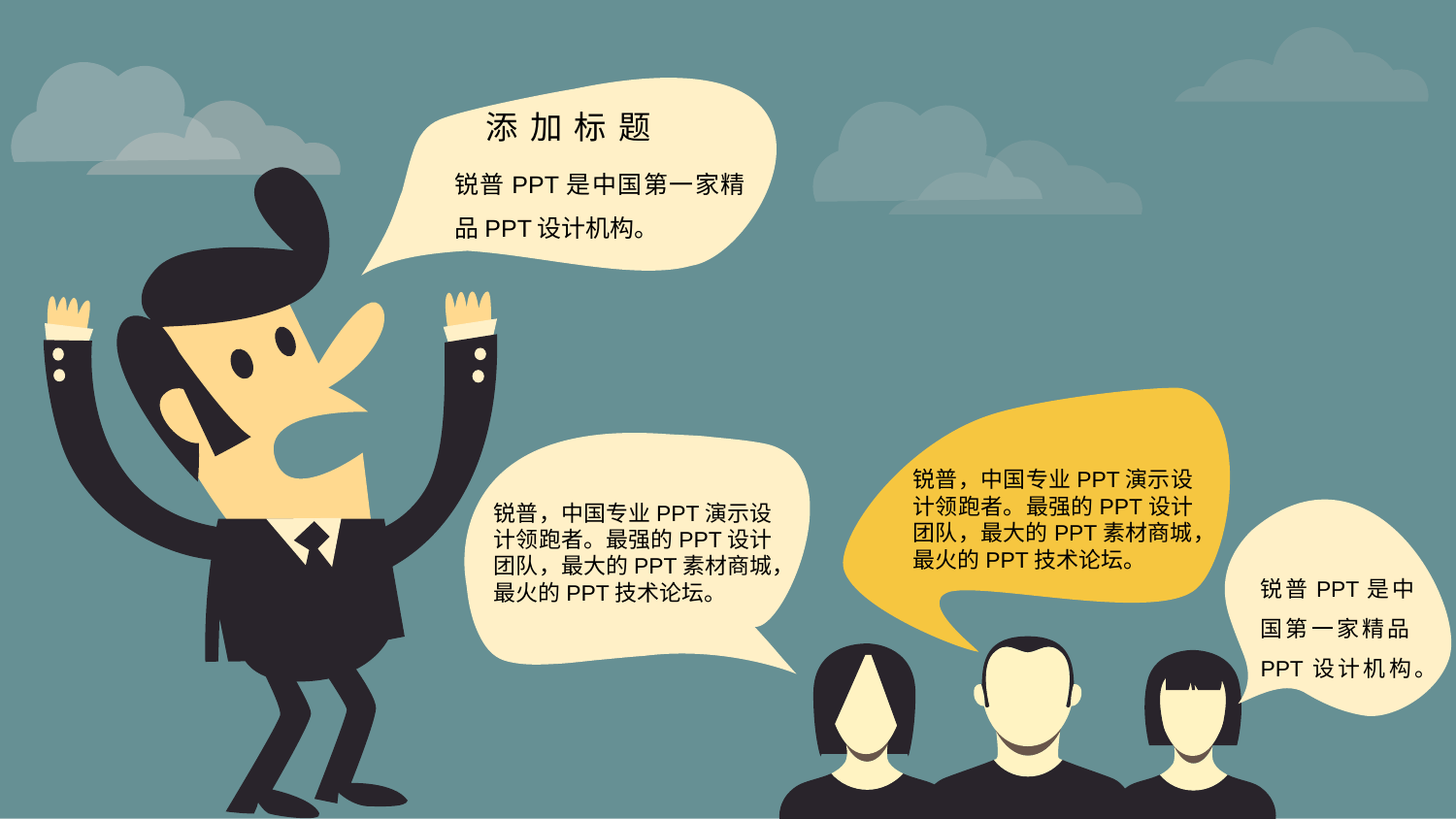

添加标题
锐普PPT是中国第一家精品PPT设计机构。

锐普，中国专业PPT演示设计领跑者。最强的PPT设计团队，最大的PPT素材商城，最火的PPT技术论坛。

锐普，中国专业PPT演示设计领跑者。最强的PPT设计团队，最大的PPT素材商城，最火的PPT技术论坛。

锐普PPT是中国第一家精品PPT设计机构。